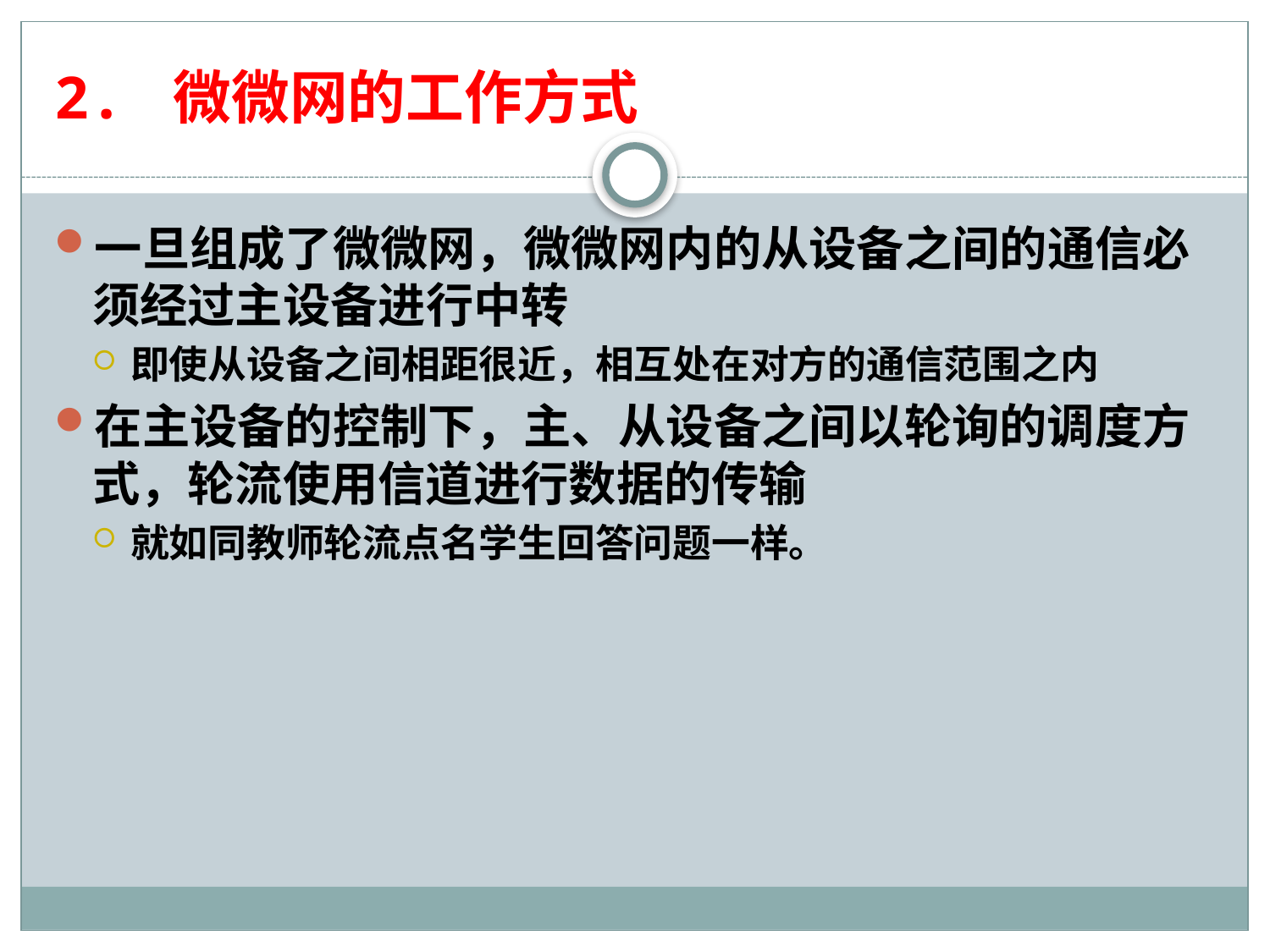

# 2. 微微网的工作方式
一旦组成了微微网，微微网内的从设备之间的通信必须经过主设备进行中转
即使从设备之间相距很近，相互处在对方的通信范围之内
在主设备的控制下，主、从设备之间以轮询的调度方式，轮流使用信道进行数据的传输
就如同教师轮流点名学生回答问题一样。